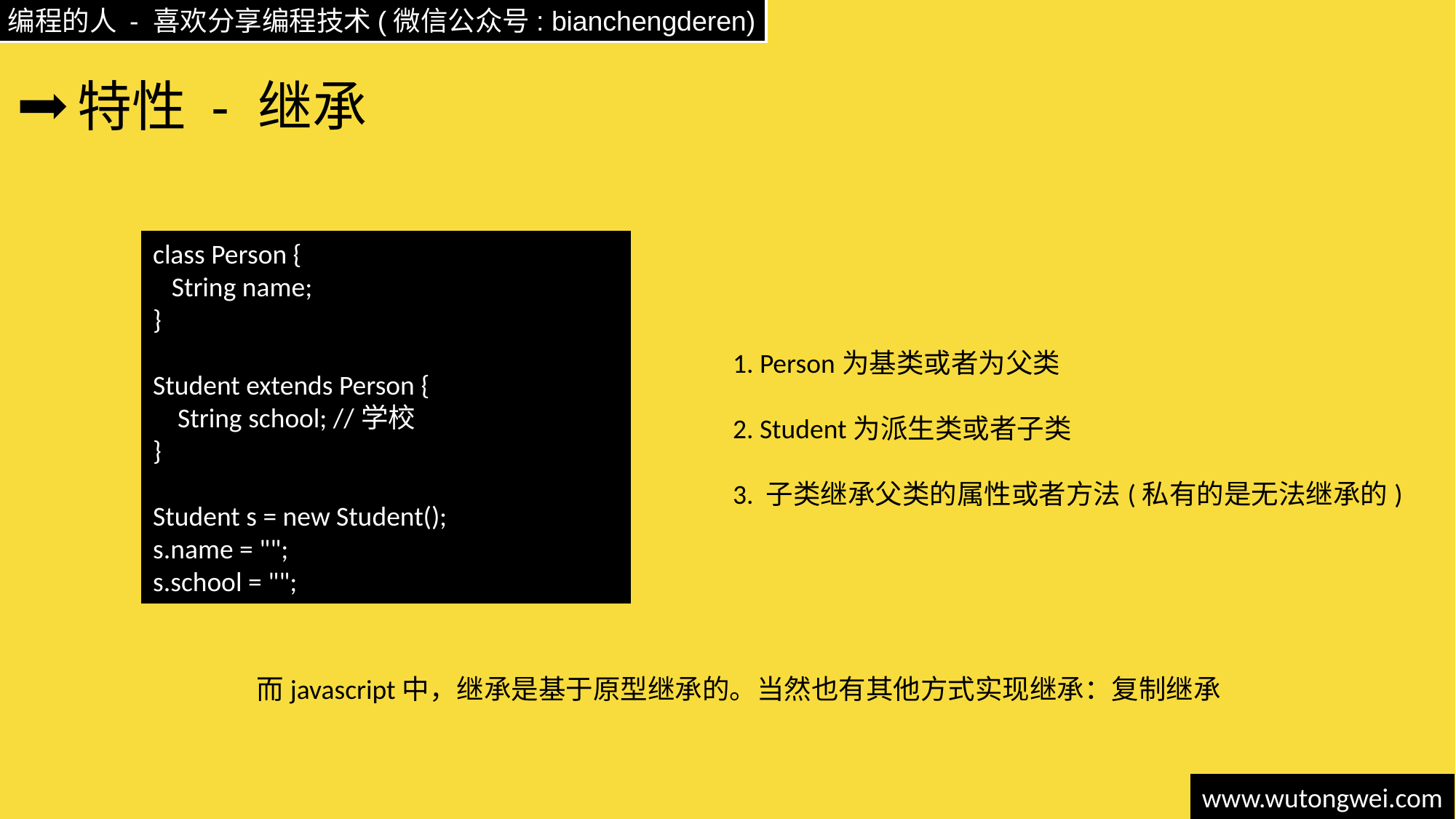

# 特性 - 继承
class Person {
   String name;
}

Student extends Person {
    String school; //学校
}

Student s = new Student();
s.name = "";
s.school = "";
1. Person为基类或者为父类

2. Student为派生类或者子类

3. 子类继承父类的属性或者方法(私有的是无法继承的)
而javascript中，继承是基于原型继承的。当然也有其他方式实现继承：复制继承